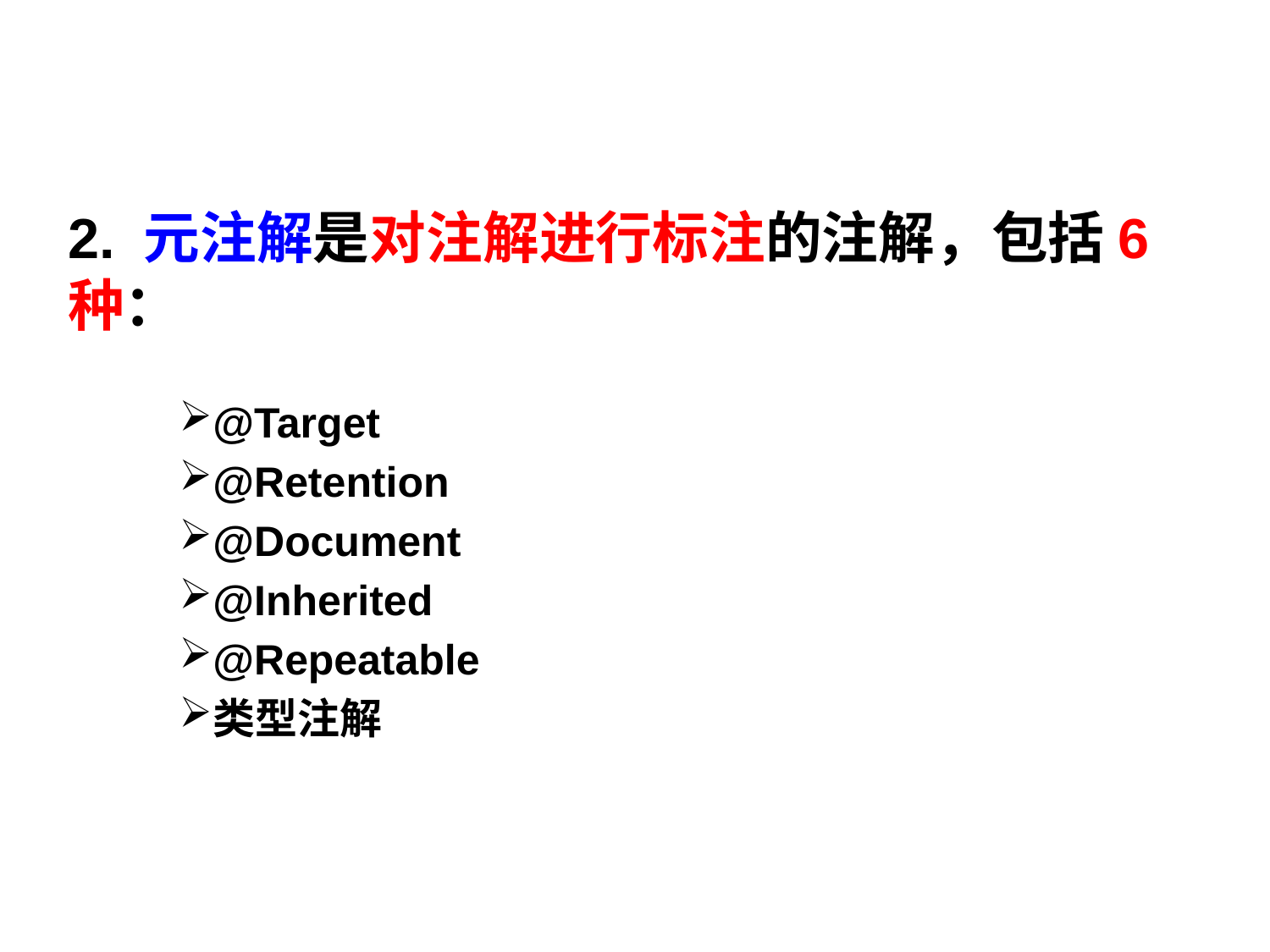

2. 元注解是对注解进行标注的注解，包括6种：

@Target
@Retention
@Document
@Inherited
@Repeatable
类型注解